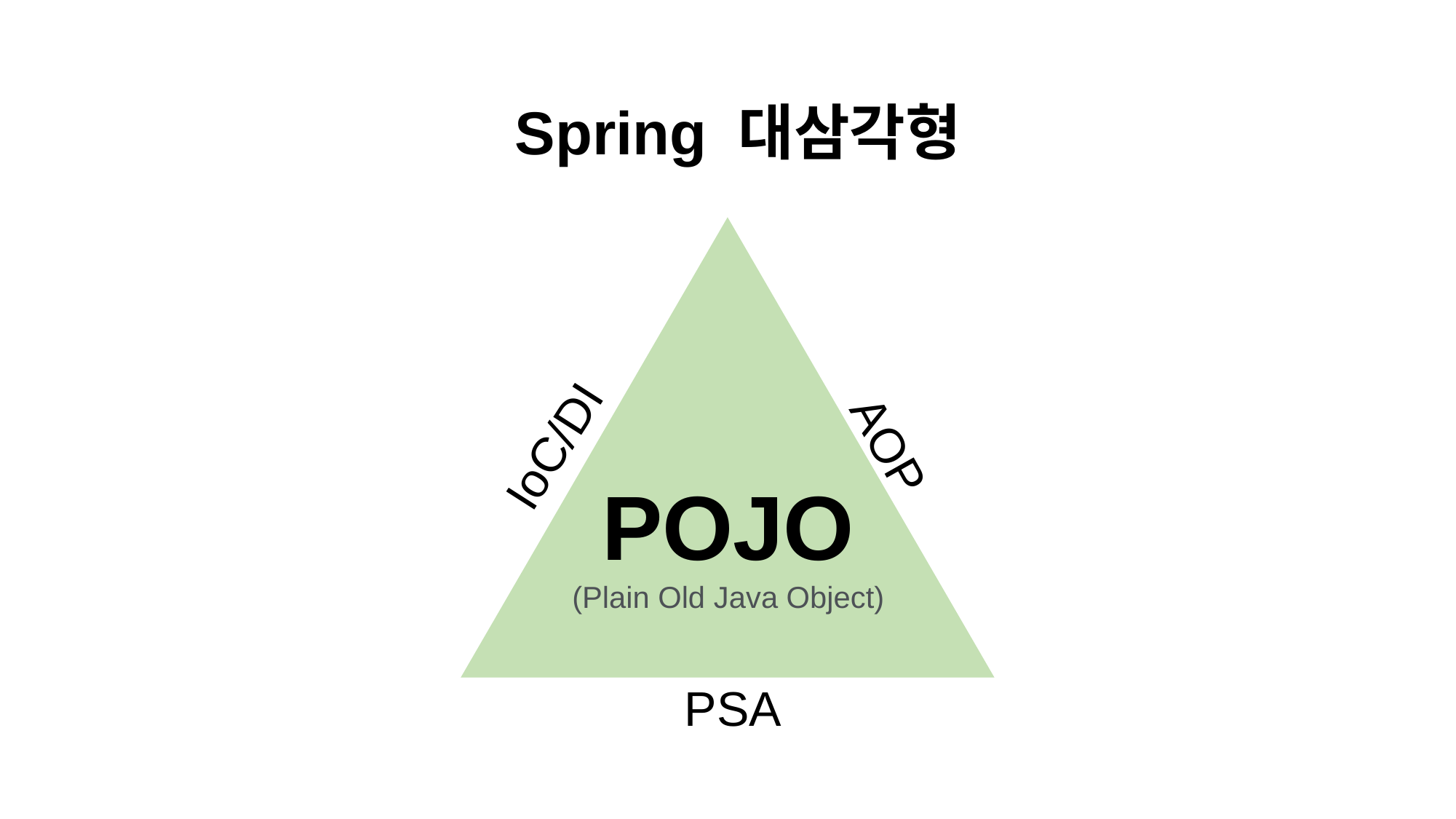

# Spring 대삼각형

IoC/DI
AOP
POJO
(Plain Old Java Object)
PSA